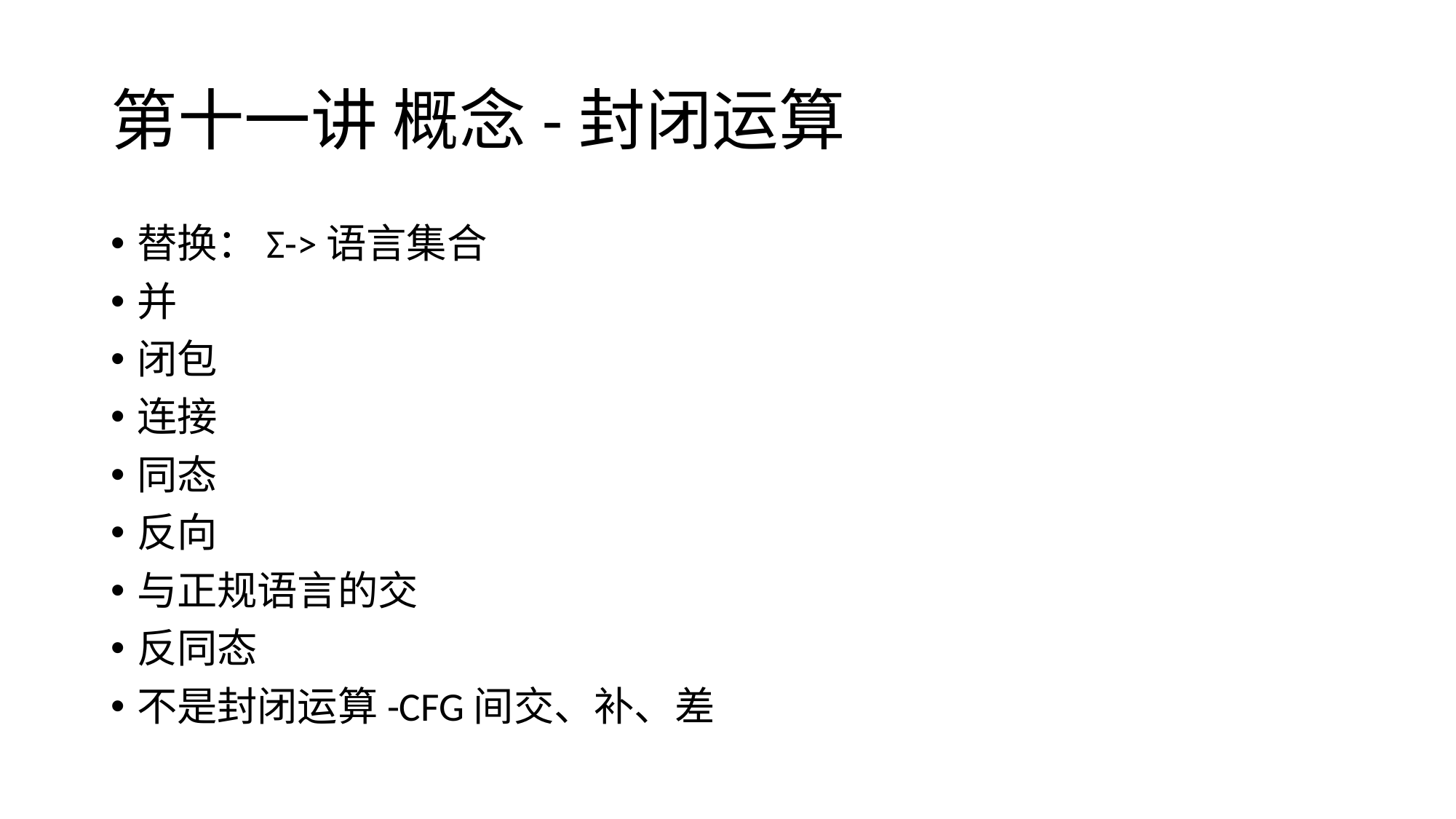

# 第十一讲 概念-封闭运算
替换：Σ->语言集合
并
闭包
连接
同态
反向
与正规语言的交
反同态
不是封闭运算-CFG间交、补、差